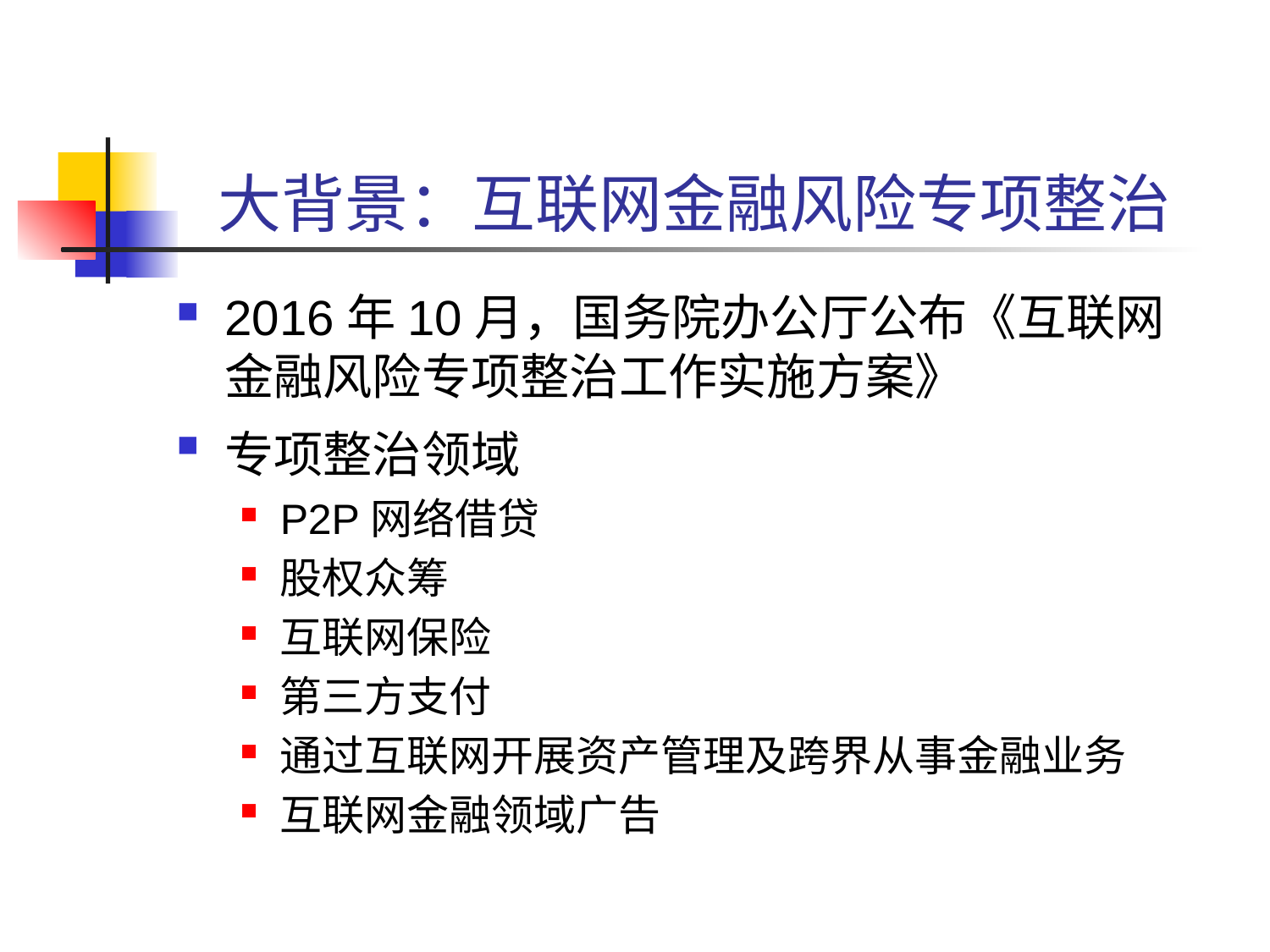

# 大背景：互联网金融风险专项整治
2016年10月，国务院办公厅公布《互联网金融风险专项整治工作实施方案》
专项整治领域
P2P网络借贷
股权众筹
互联网保险
第三方支付
通过互联网开展资产管理及跨界从事金融业务
互联网金融领域广告